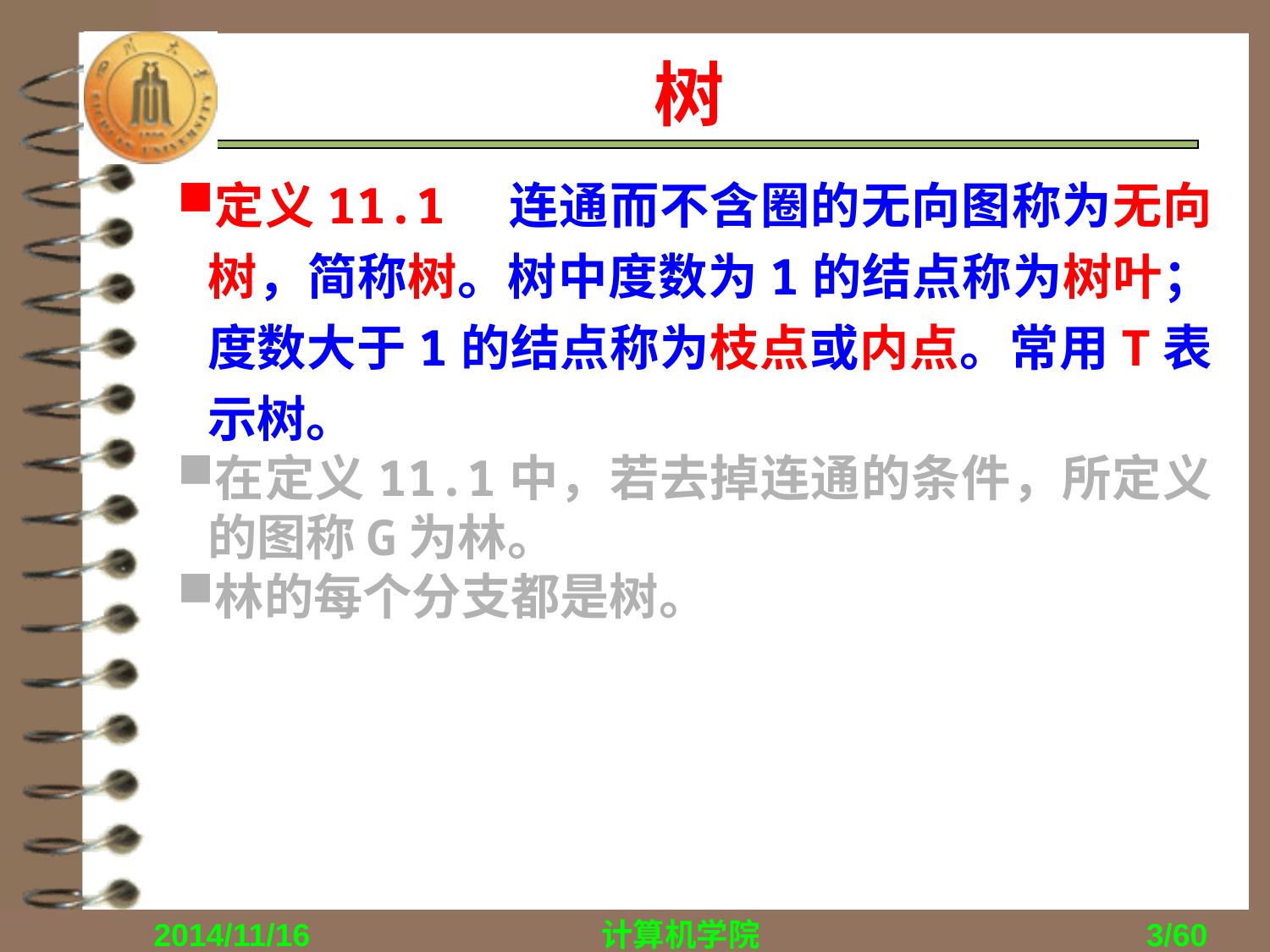

# 树
定义11.1　连通而不含圈的无向图称为无向树，简称树。树中度数为1的结点称为树叶；度数大于1的结点称为枝点或内点。常用T表示树。
在定义11.1中，若去掉连通的条件，所定义的图称G为林。
林的每个分支都是树。
2014/11/16
计算机学院
3/60